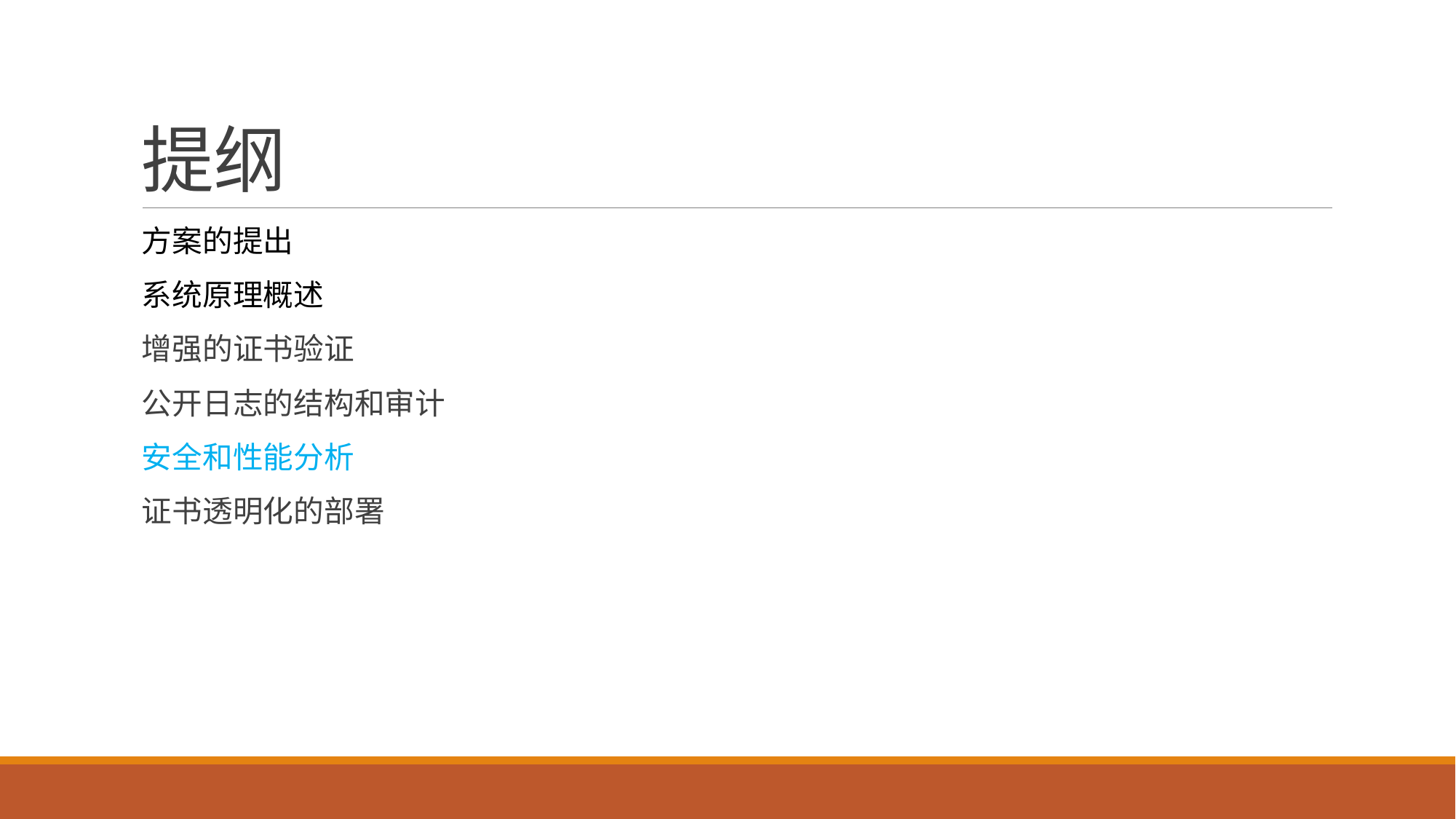

# 提纲
方案的提出
系统原理概述
增强的证书验证
公开日志的结构和审计
安全和性能分析
证书透明化的部署
53